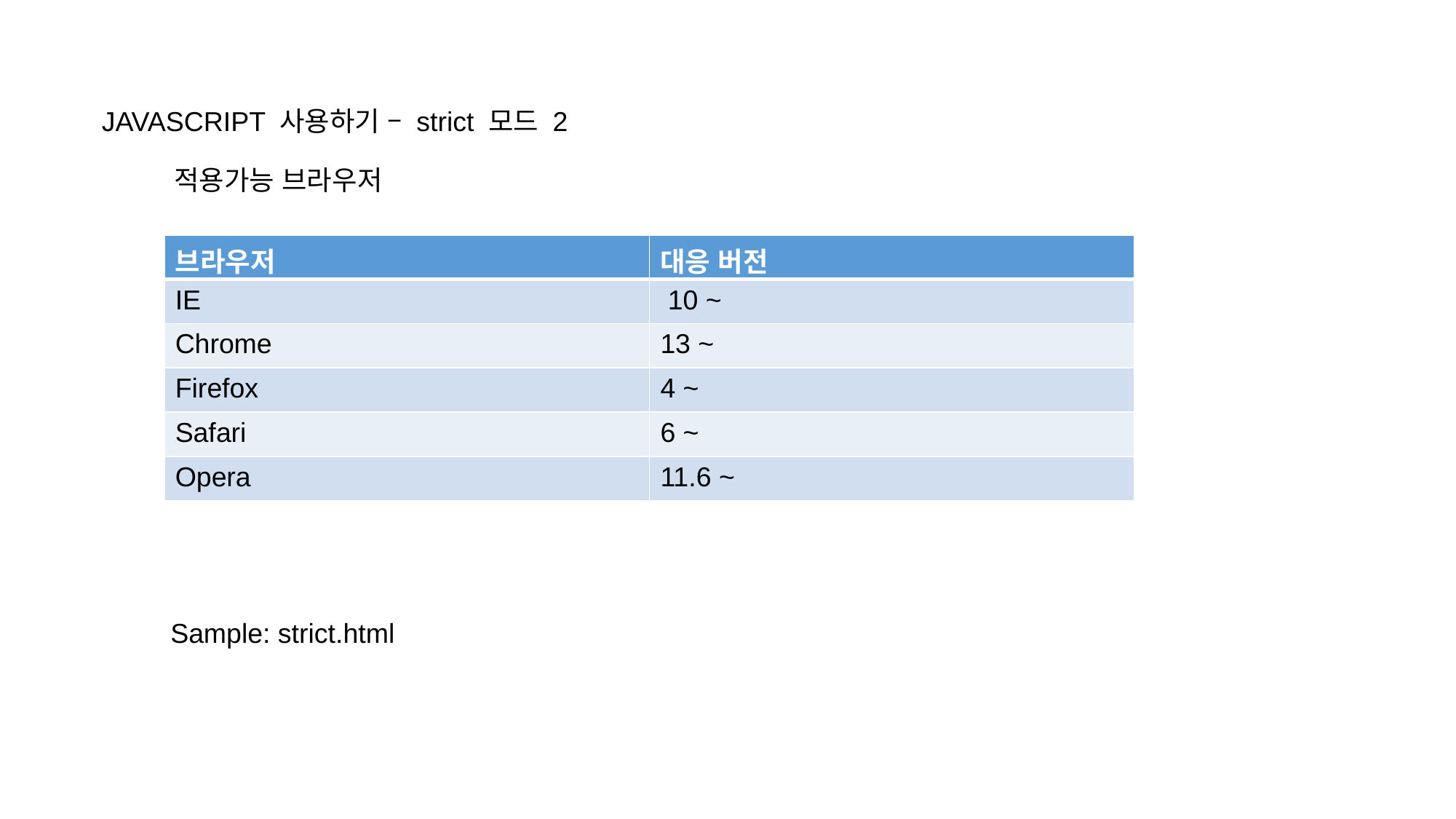

JAVASCRIPT 사용하기 – strict 모드 2
적용가능 브라우저

| 브라우저 | 대응 버전 |
| --- | --- |
| IE | 10 ~ |
| Chrome | 13 ~ |
| Firefox | 4 ~ |
| Safari | 6 ~ |
| Opera | 11.6 ~ |
Sample: strict.html